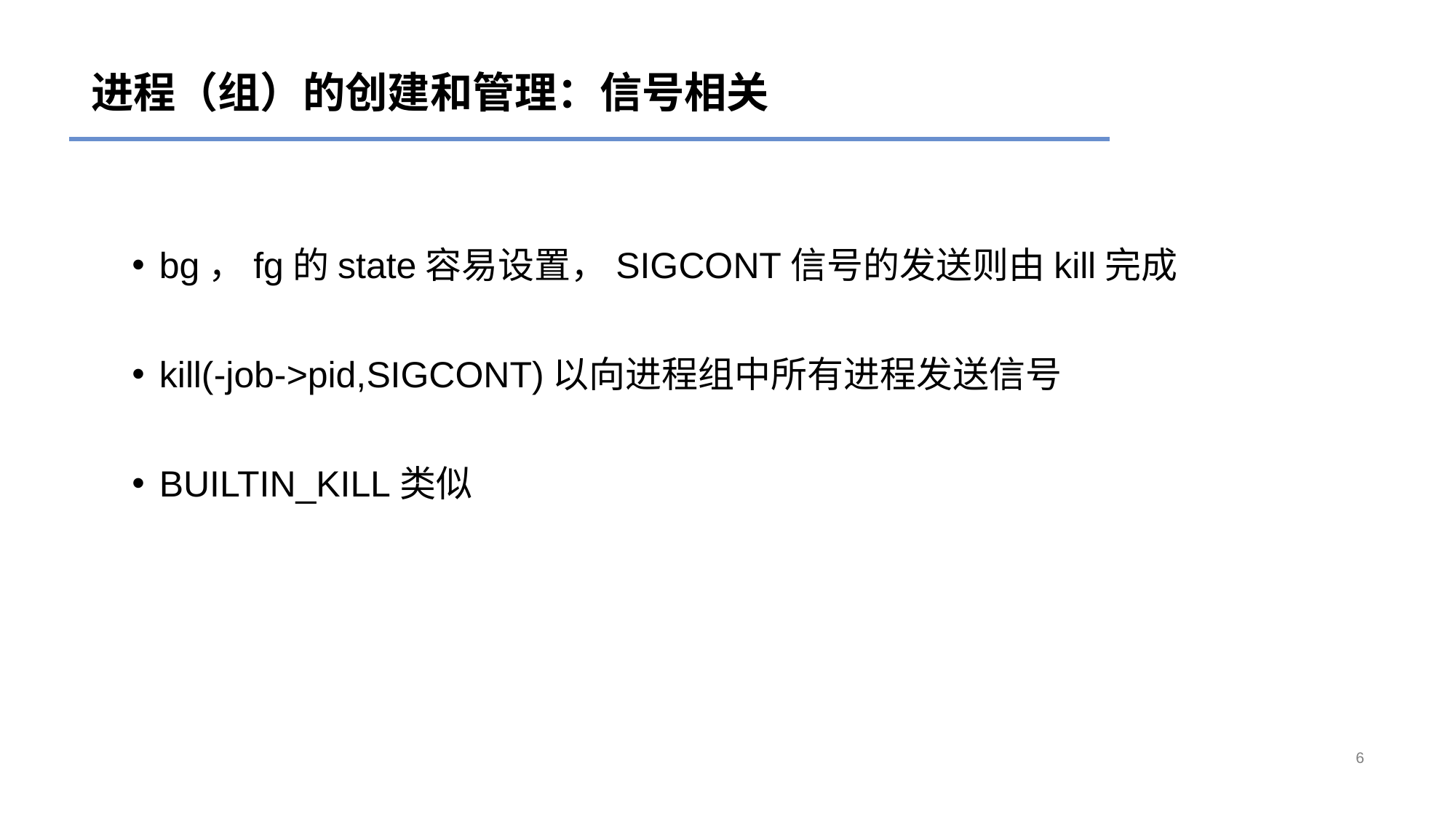

# 进程（组）的创建和管理：信号相关
bg，fg的state容易设置，SIGCONT信号的发送则由kill完成

kill(-job->pid,SIGCONT)以向进程组中所有进程发送信号

BUILTIN_KILL类似

6